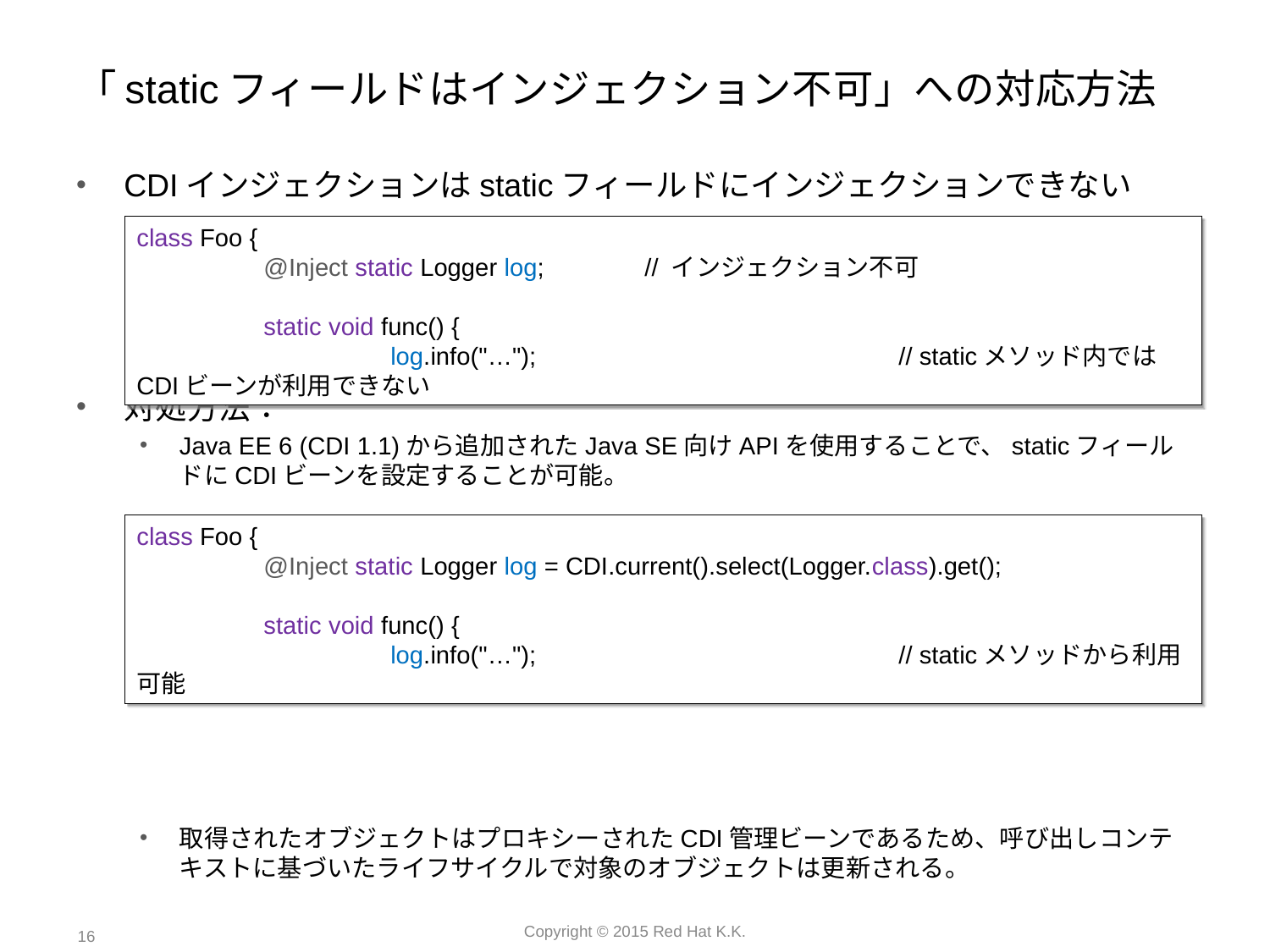

# 「staticフィールドはインジェクション不可」への対応方法
CDIインジェクションはstaticフィールドにインジェクションできない

対処方法：
Java EE 6 (CDI 1.1)から追加されたJava SE向けAPIを使用することで、staticフィールドにCDIビーンを設定することが可能。

取得されたオブジェクトはプロキシーされたCDI管理ビーンであるため、呼び出しコンテキストに基づいたライフサイクルで対象のオブジェクトは更新される。
class Foo {
	@Inject static Logger log;	// インジェクション不可

	static void func() {
		log.info("…");			// staticメソッド内ではCDIビーンが利用できない
class Foo {
	@Inject static Logger log = CDI.current().select(Logger.class).get();

	static void func() {
		log.info("…");			// staticメソッドから利用可能
16
Copyright © 2015 Red Hat K.K.